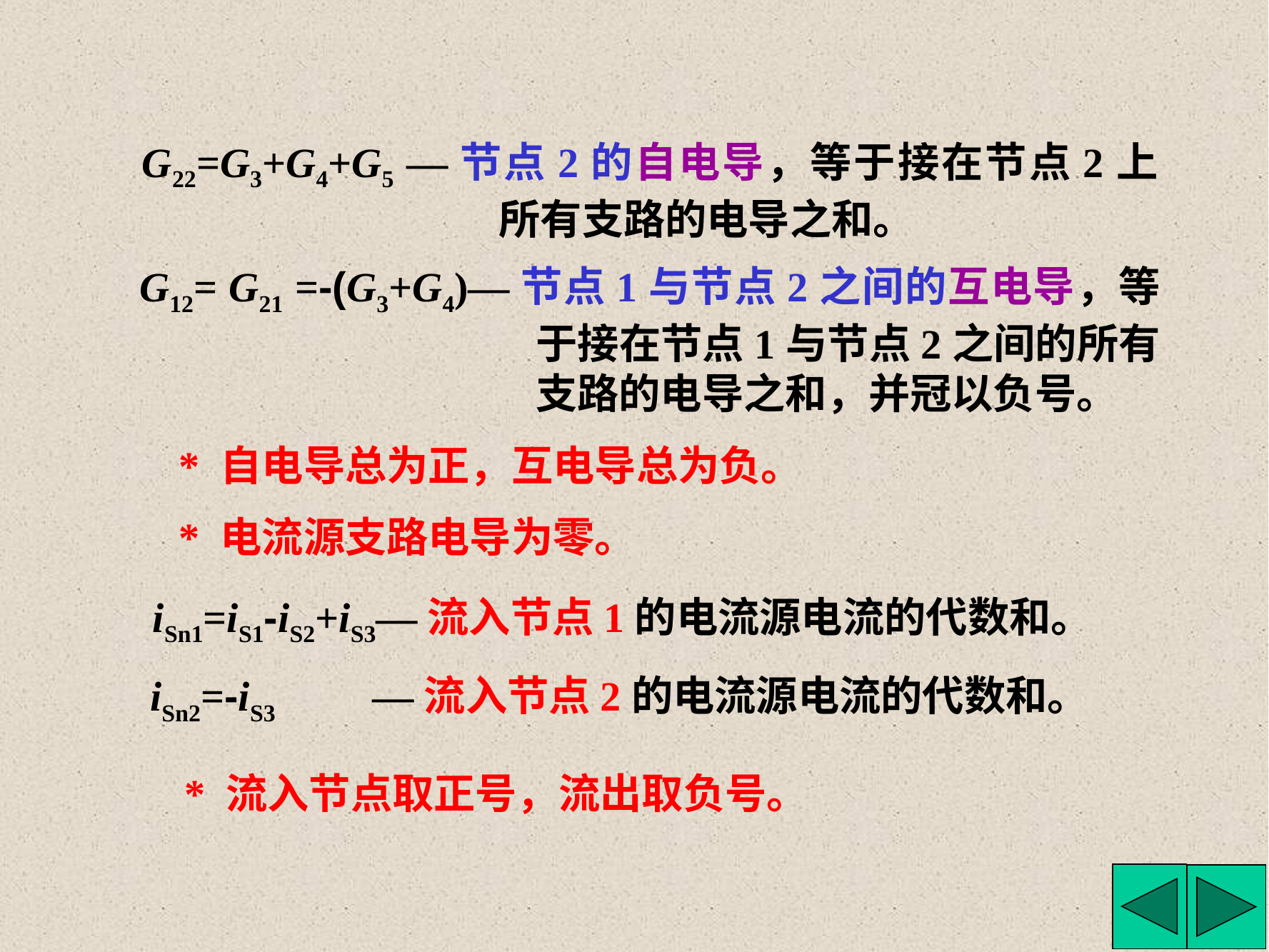

G22=G3+G4+G5 —节点2的自电导，等于接在节点2上所有支路的电导之和。
G12= G21 =-(G3+G4)—节点1与节点2之间的互电导，等于接在节点1与节点2之间的所有支路的电导之和，并冠以负号。
* 自电导总为正，互电导总为负。
* 电流源支路电导为零。
iSn1=iS1-iS2+iS3—流入节点1的电流源电流的代数和。
iSn2=-iS3                —流入节点2的电流源电流的代数和。
* 流入节点取正号，流出取负号。